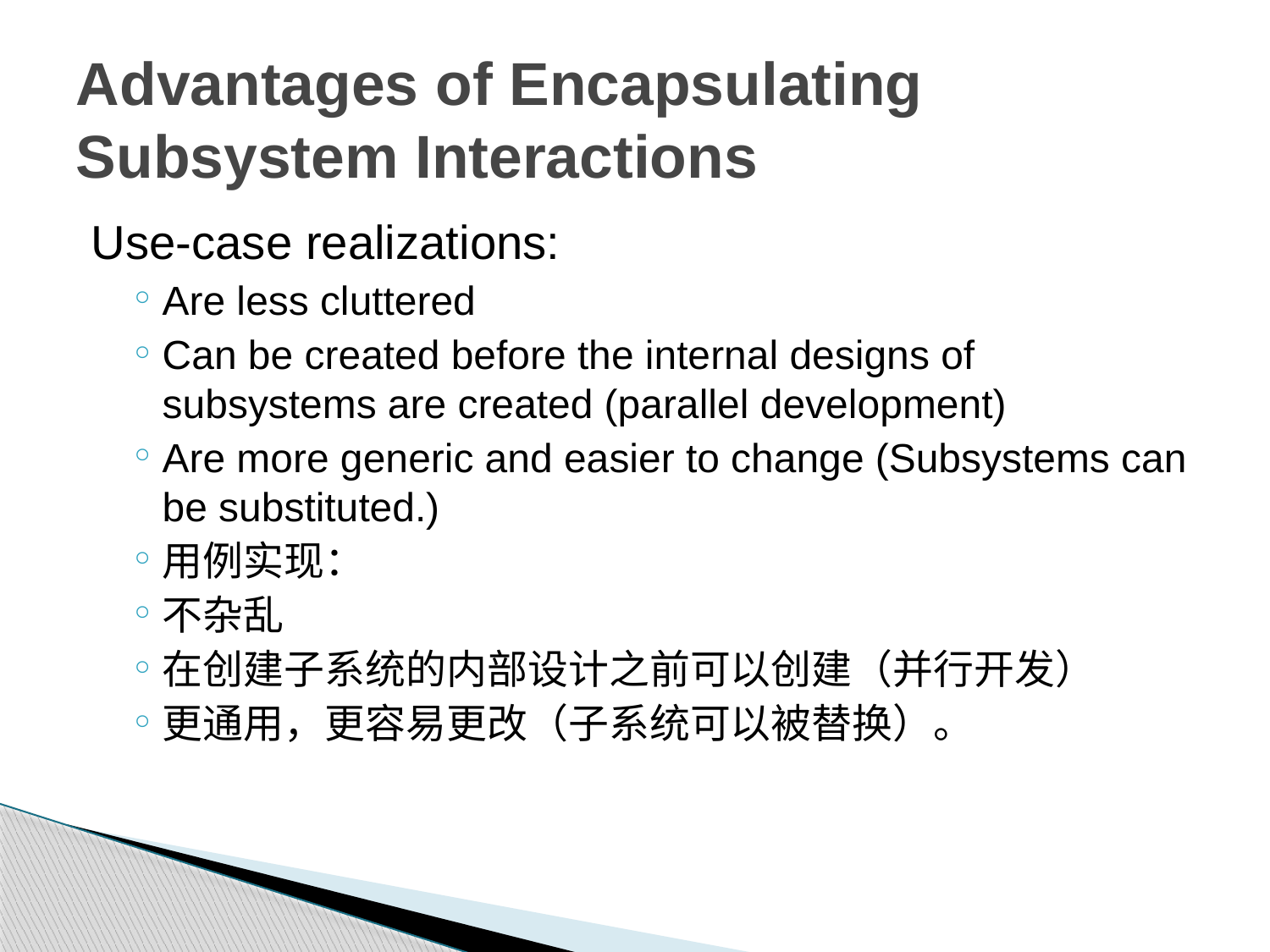

# Advantages of Encapsulating Subsystem Interactions
Use-case realizations:
Are less cluttered
Can be created before the internal designs of subsystems are created (parallel development)
Are more generic and easier to change (Subsystems can be substituted.)
用例实现：
不杂乱
在创建子系统的内部设计之前可以创建（并行开发）
更通用，更容易更改（子系统可以被替换）。